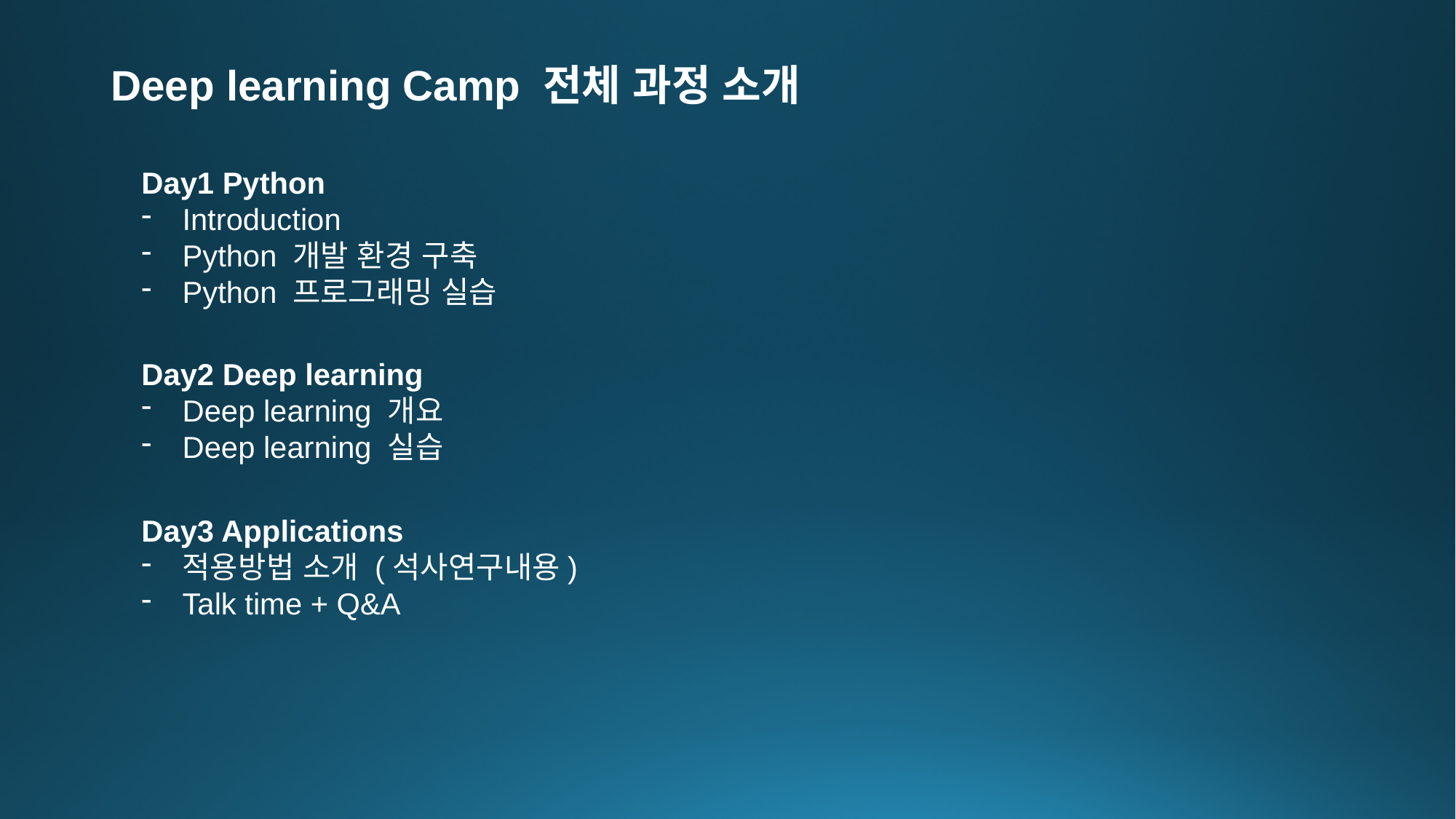

# Deep learning Camp 전체 과정 소개
Day1 Python
Introduction
Python 개발 환경 구축
Python 프로그래밍 실습
Day2 Deep learning
Deep learning 개요
Deep learning 실습
Day3 Applications
적용방법 소개 (석사연구내용)
Talk time + Q&A